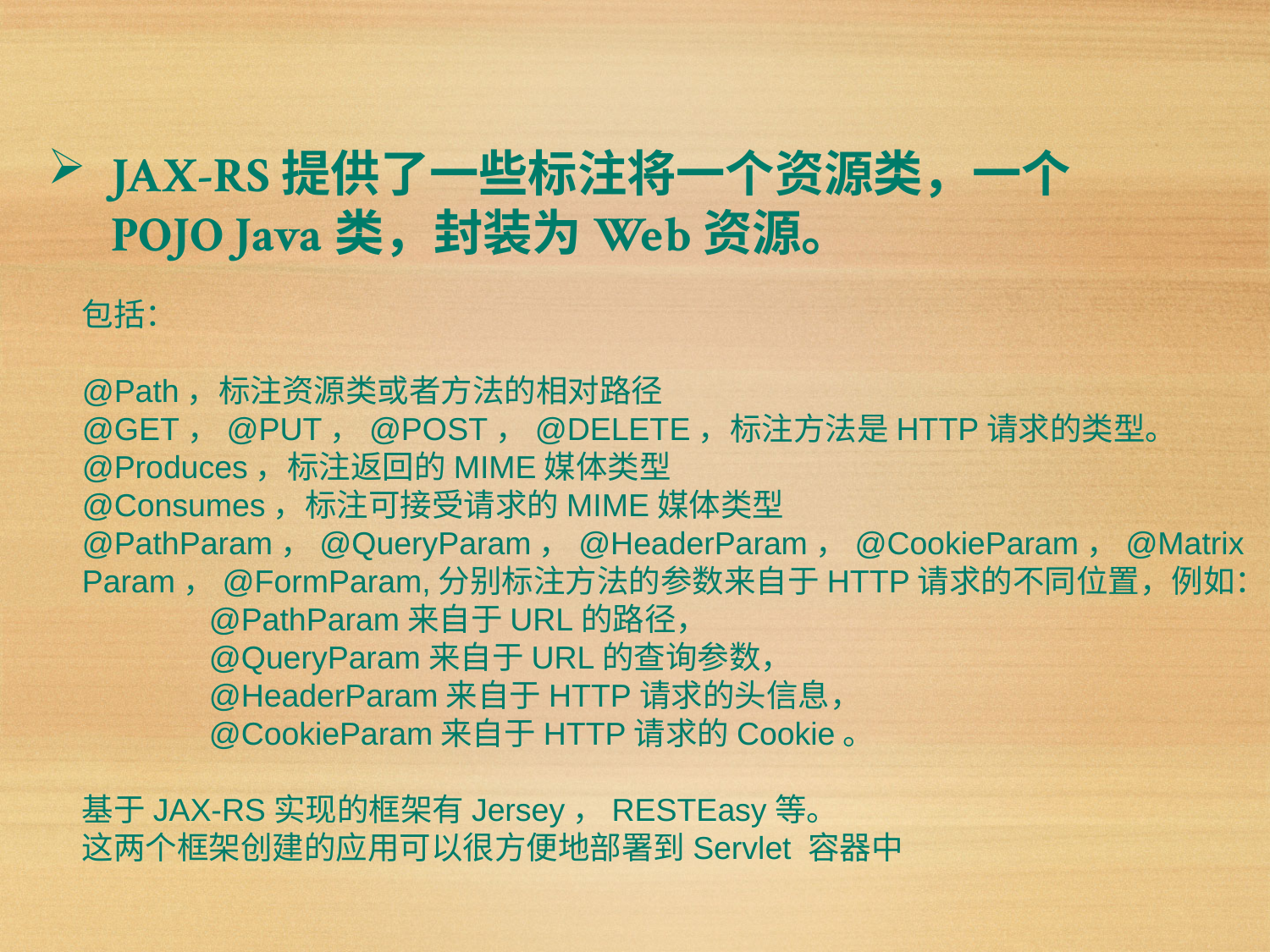

JAX-RS提供了一些标注将一个资源类，一个POJO Java类，封装为Web资源。
包括：

@Path，标注资源类或者方法的相对路径
@GET，@PUT，@POST，@DELETE，标注方法是HTTP请求的类型。
@Produces，标注返回的MIME媒体类型
@Consumes，标注可接受请求的MIME媒体类型
@PathParam，@QueryParam，@HeaderParam，@CookieParam，@MatrixParam，@FormParam,分别标注方法的参数来自于HTTP请求的不同位置，例如：
	@PathParam来自于URL的路径，
	@QueryParam来自于URL的查询参数，
	@HeaderParam来自于HTTP请求的头信息，
	@CookieParam来自于HTTP请求的Cookie。

基于JAX-RS实现的框架有Jersey，RESTEasy等。
这两个框架创建的应用可以很方便地部署到Servlet 容器中